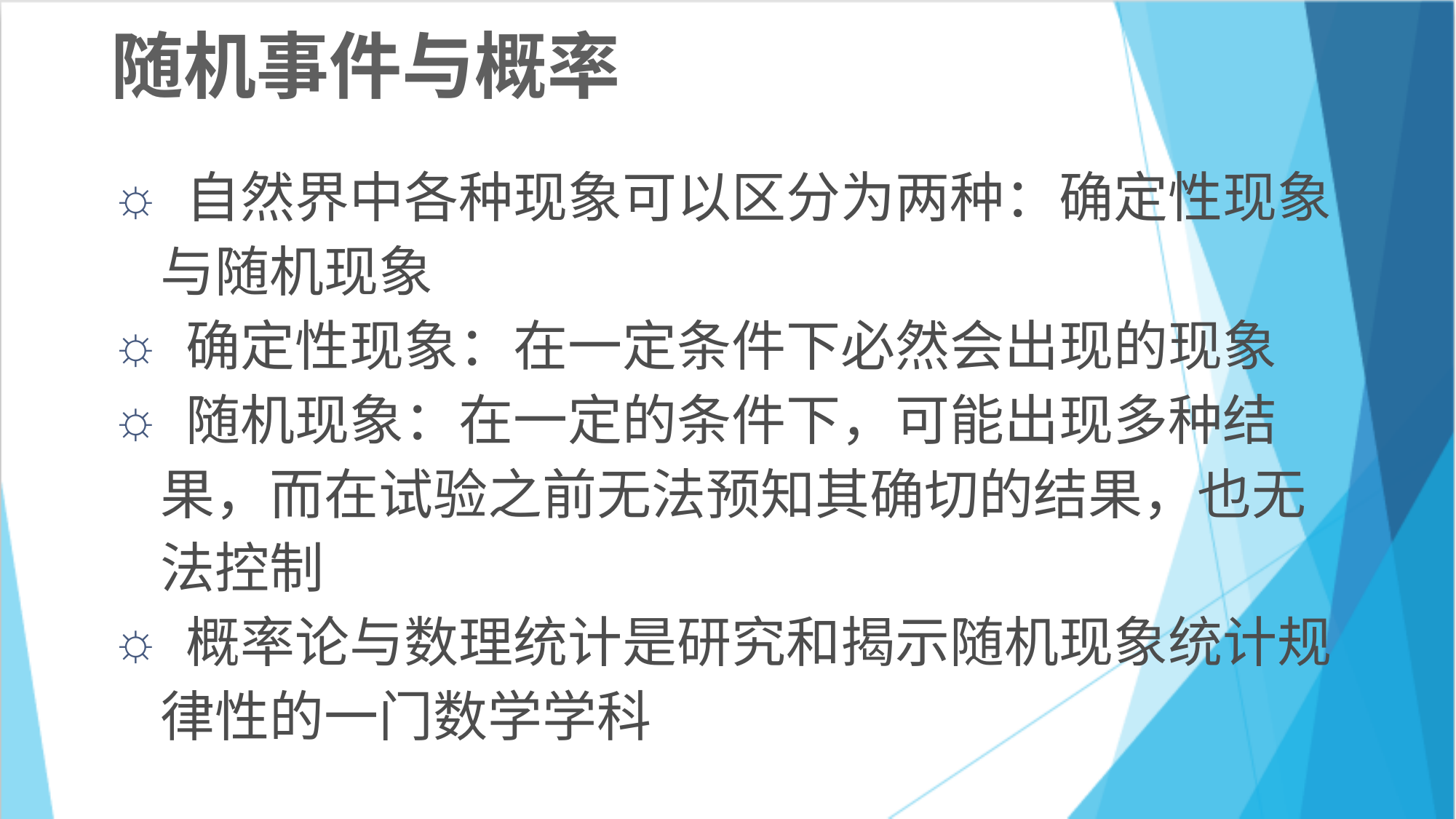

随机事件与概率
 自然界中各种现象可以区分为两种：确定性现象
   与随机现象
 确定性现象：在一定条件下必然会出现的现象
 随机现象：在一定的条件下，可能出现多种结
   果，而在试验之前无法预知其确切的结果，也无
   法控制
 概率论与数理统计是研究和揭示随机现象统计规
   律性的一门数学学科